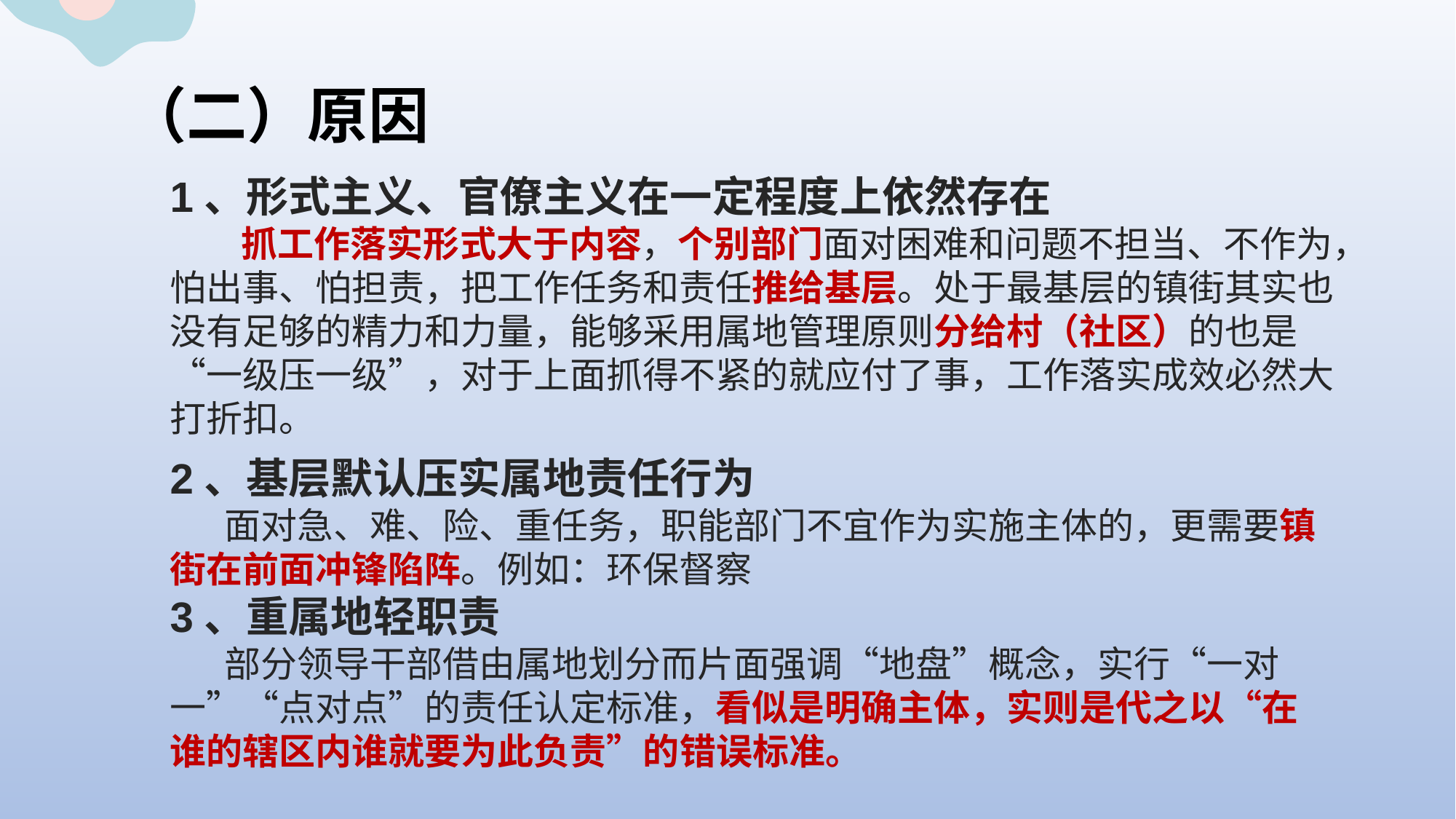

# （二）原因
1、形式主义、官僚主义在一定程度上依然存在
 抓工作落实形式大于内容，个别部门面对困难和问题不担当、不作为，怕出事、怕担责，把工作任务和责任推给基层。处于最基层的镇街其实也没有足够的精力和力量，能够采用属地管理原则分给村（社区）的也是“一级压一级”，对于上面抓得不紧的就应付了事，工作落实成效必然大打折扣。
2、基层默认压实属地责任行为
面对急、难、险、重任务，职能部门不宜作为实施主体的，更需要镇街在前面冲锋陷阵。例如：环保督察
3、重属地轻职责
部分领导干部借由属地划分而片面强调“地盘”概念，实行“一对一”“点对点”的责任认定标准，看似是明确主体，实则是代之以“在谁的辖区内谁就要为此负责”的错误标准。